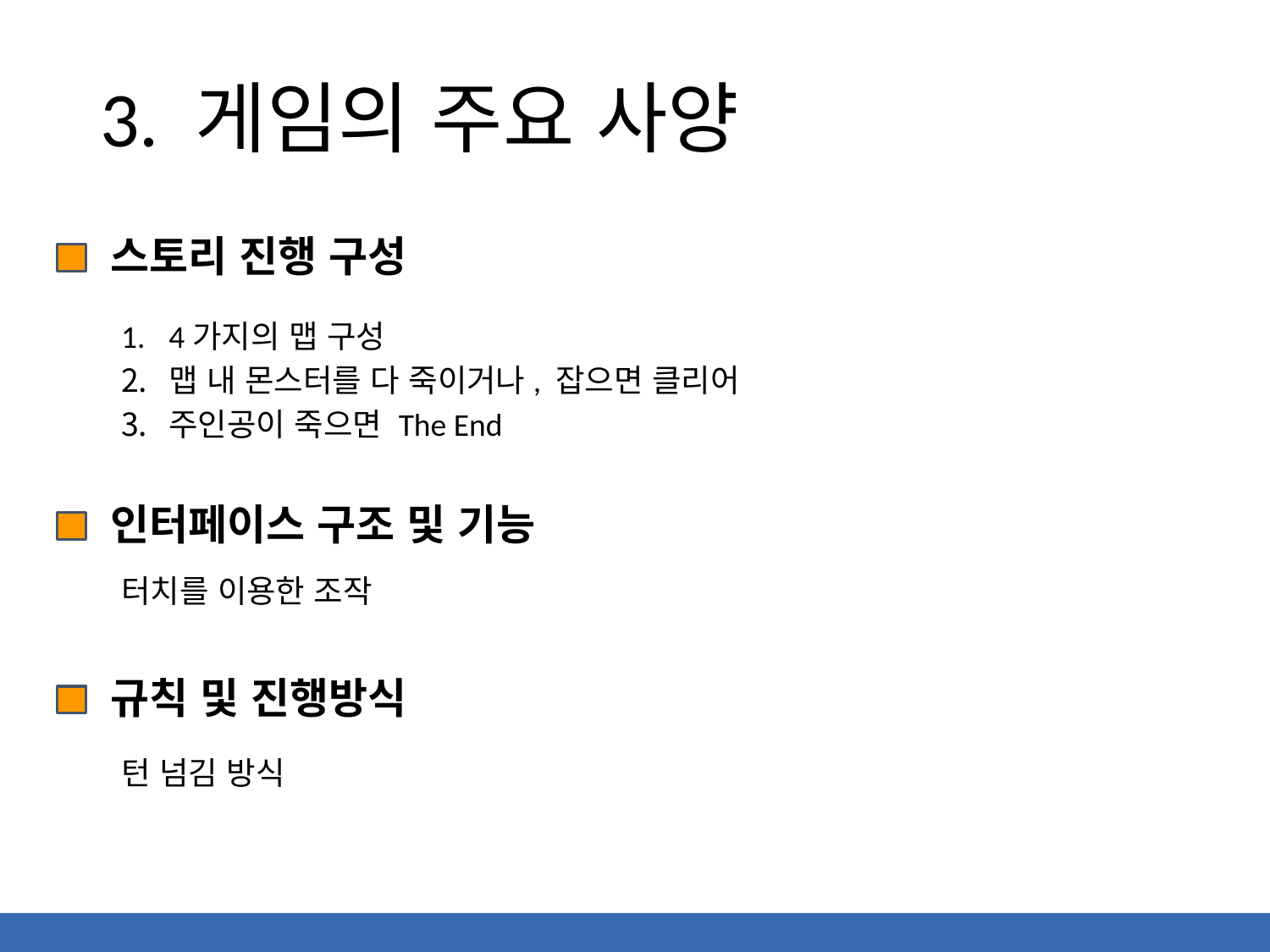

# 3. 게임의 주요 사양
스토리 진행 구성

4가지의 맵 구성
맵 내 몬스터를 다 죽이거나, 잡으면 클리어
주인공이 죽으면 The End

인터페이스 구조 및 기능

터치를 이용한 조작
규칙 및 진행방식

턴 넘김 방식